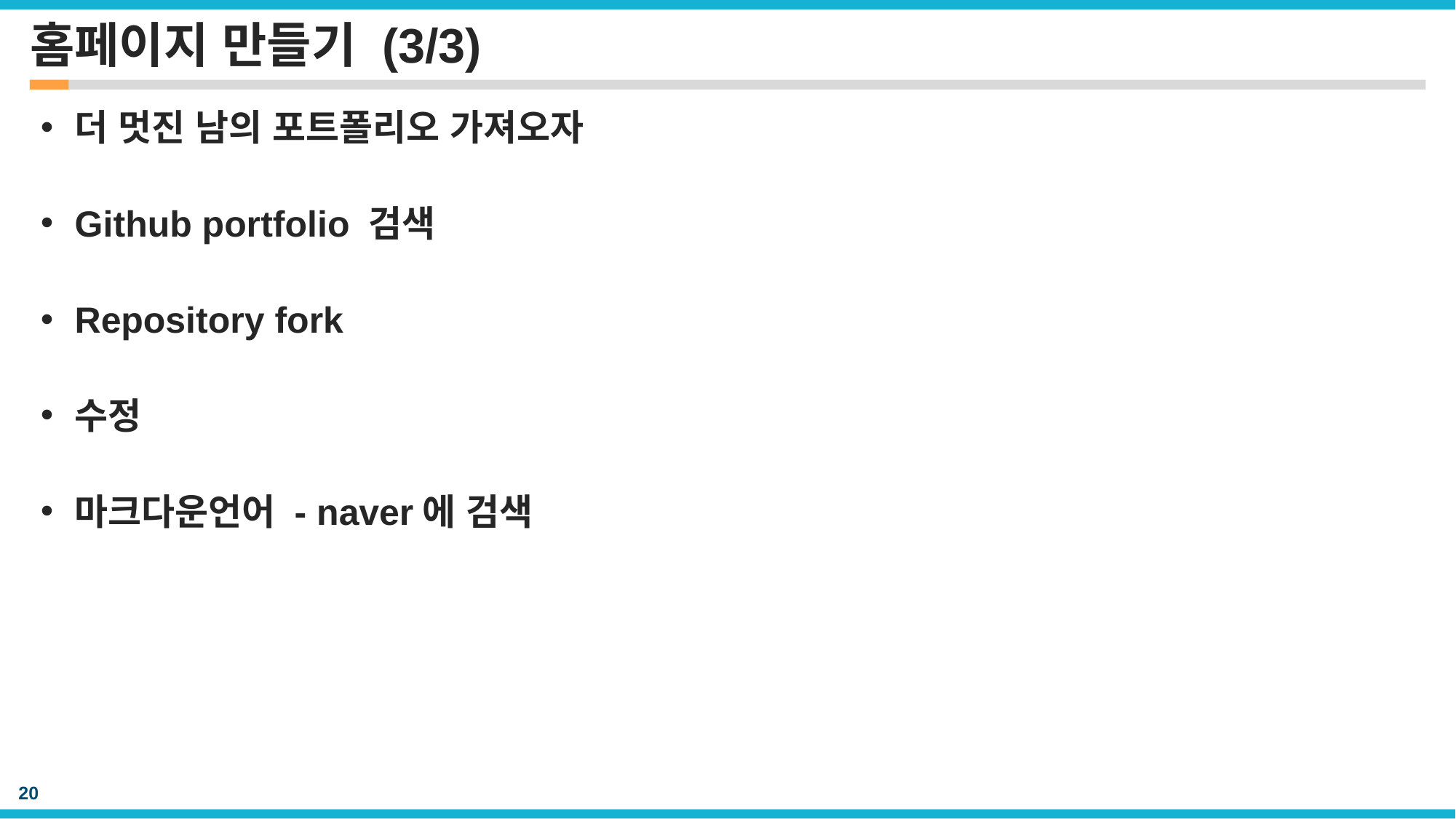

# 홈페이지 만들기 (3/3)

더 멋진 남의 포트폴리오 가져오자

Github portfolio 검색

Repository fork

수정

마크다운언어 - naver에 검색